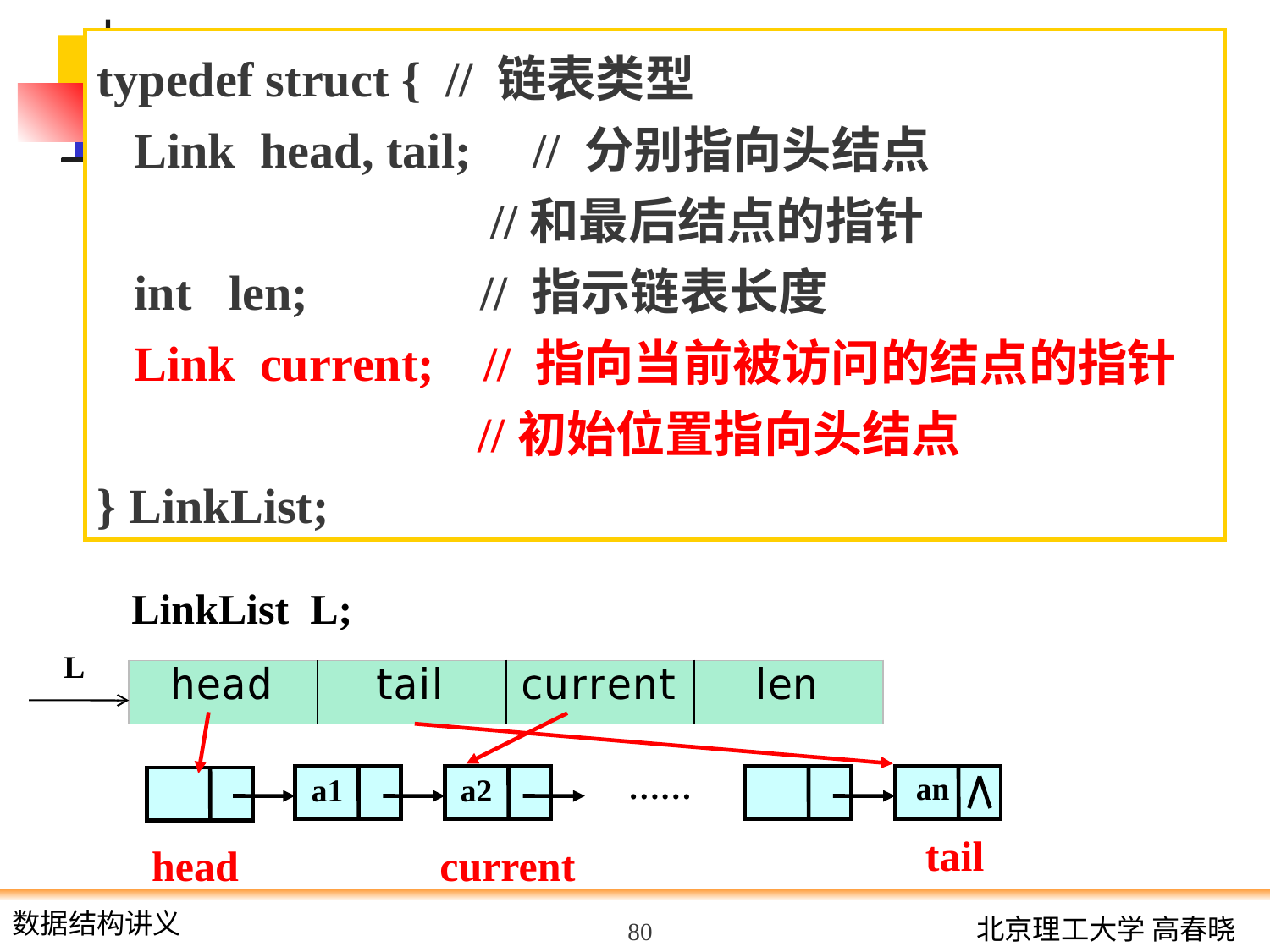

typedef struct {  // 链表类型
   Link  head, tail;     // 分别指向头结点
                                //和最后结点的指针
   int   len;              // 指示链表长度
   Link  current;    // 指向当前被访问的结点的指针
                               //初始位置指向头结点
} LinkList;
LinkList  L;
L
| head | tail | current | len |
| --- | --- | --- | --- |

……
an
a1
a2

tail
head
current
80